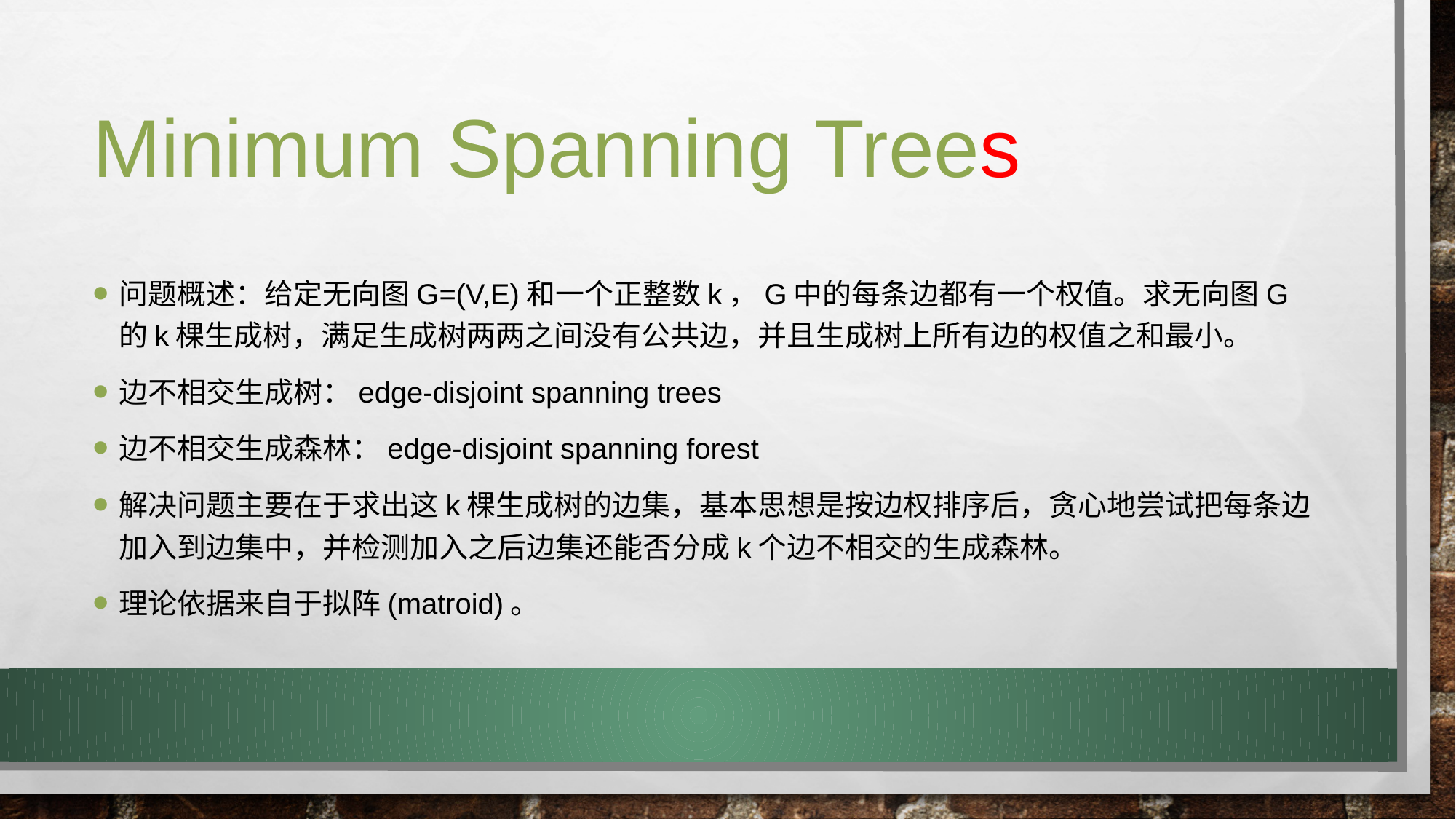

# Minimum Spanning Trees
问题概述：给定无向图G=(V,E)和一个正整数k，G中的每条边都有一个权值。求无向图G的k棵生成树，满足生成树两两之间没有公共边，并且生成树上所有边的权值之和最小。
边不相交生成树：edge-disjoint spanning trees
边不相交生成森林：edge-disjoint spanning forest
解决问题主要在于求出这k棵生成树的边集，基本思想是按边权排序后，贪心地尝试把每条边加入到边集中，并检测加入之后边集还能否分成k个边不相交的生成森林。
理论依据来自于拟阵(matroid)。